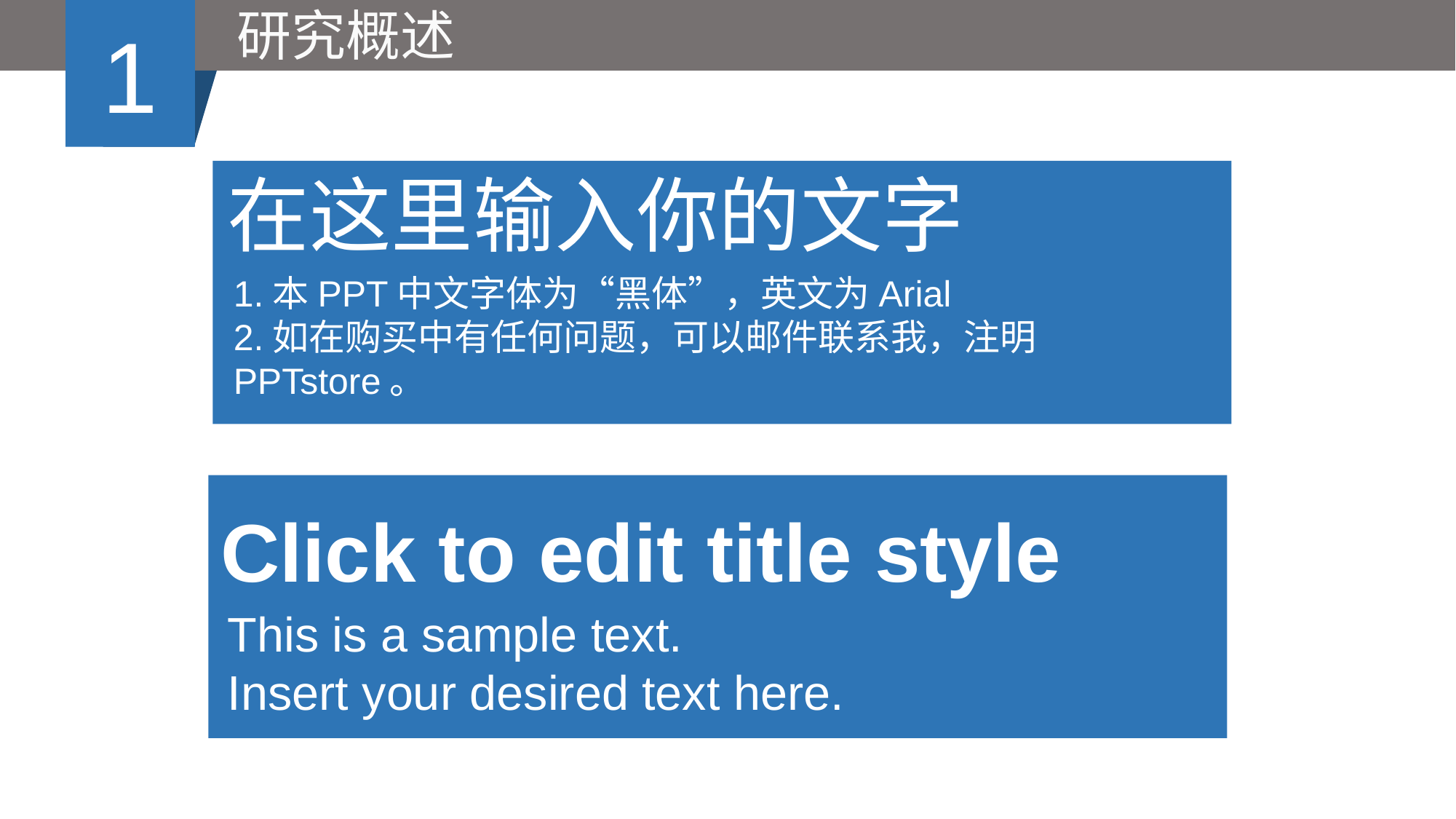

研究概述
1

国内研究
国外研究
在这里输入你的文字

1.本PPT中文字体为“黑体”，英文为Arial
2.如在购买中有任何问题，可以邮件联系我，注明PPTstore。

Click to edit title style

This is a sample text.
Insert your desired text here.